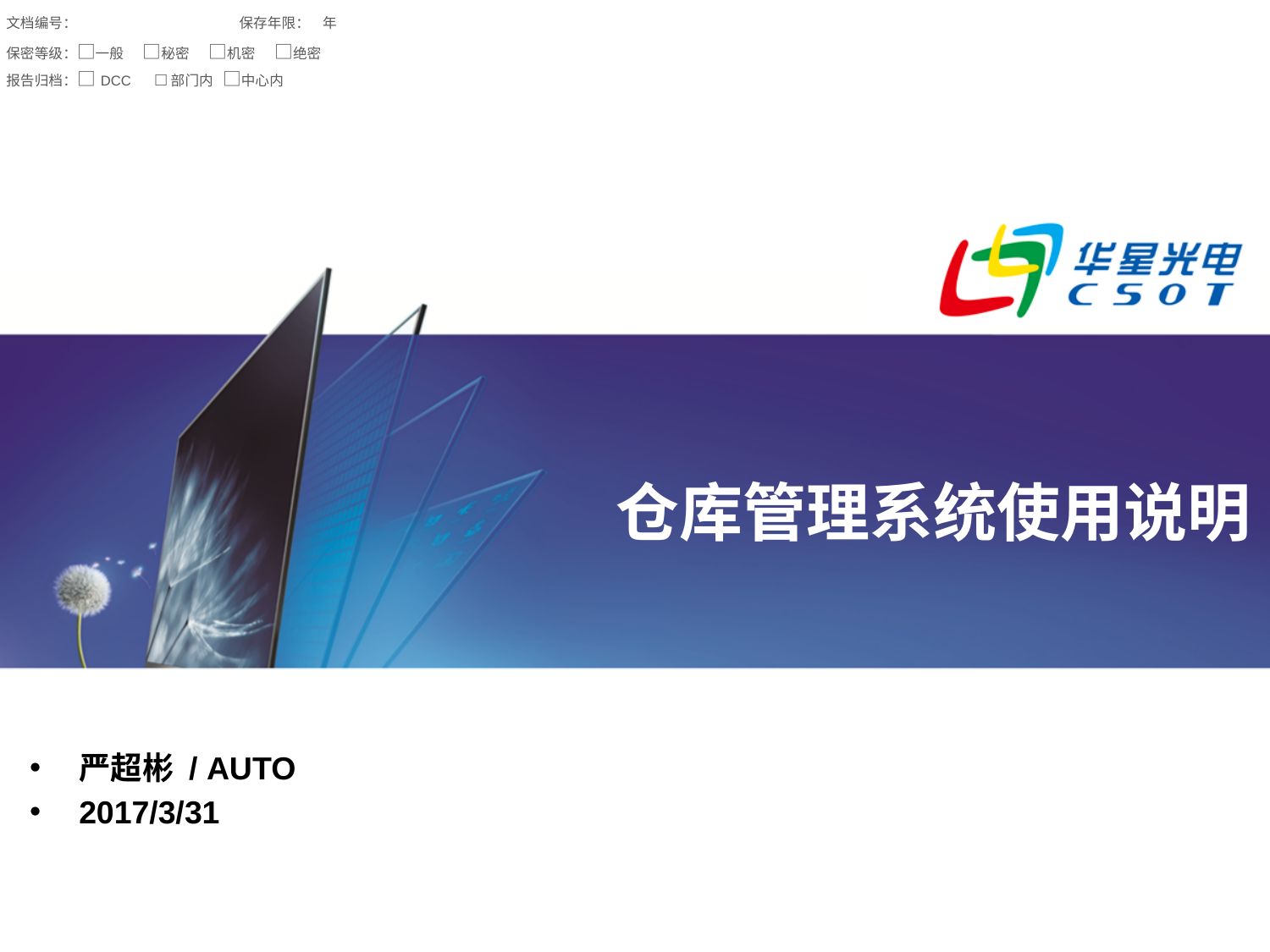

| 文档编号： | 保存年限： 年 |
| --- | --- |
| 保密等级：□一般 □秘密 □机密 □绝密 |  |
| 报告归档：□DCC □部门内 □中心内 |  |
仓库管理系统使用说明
严超彬 / AUTO
2017/3/31